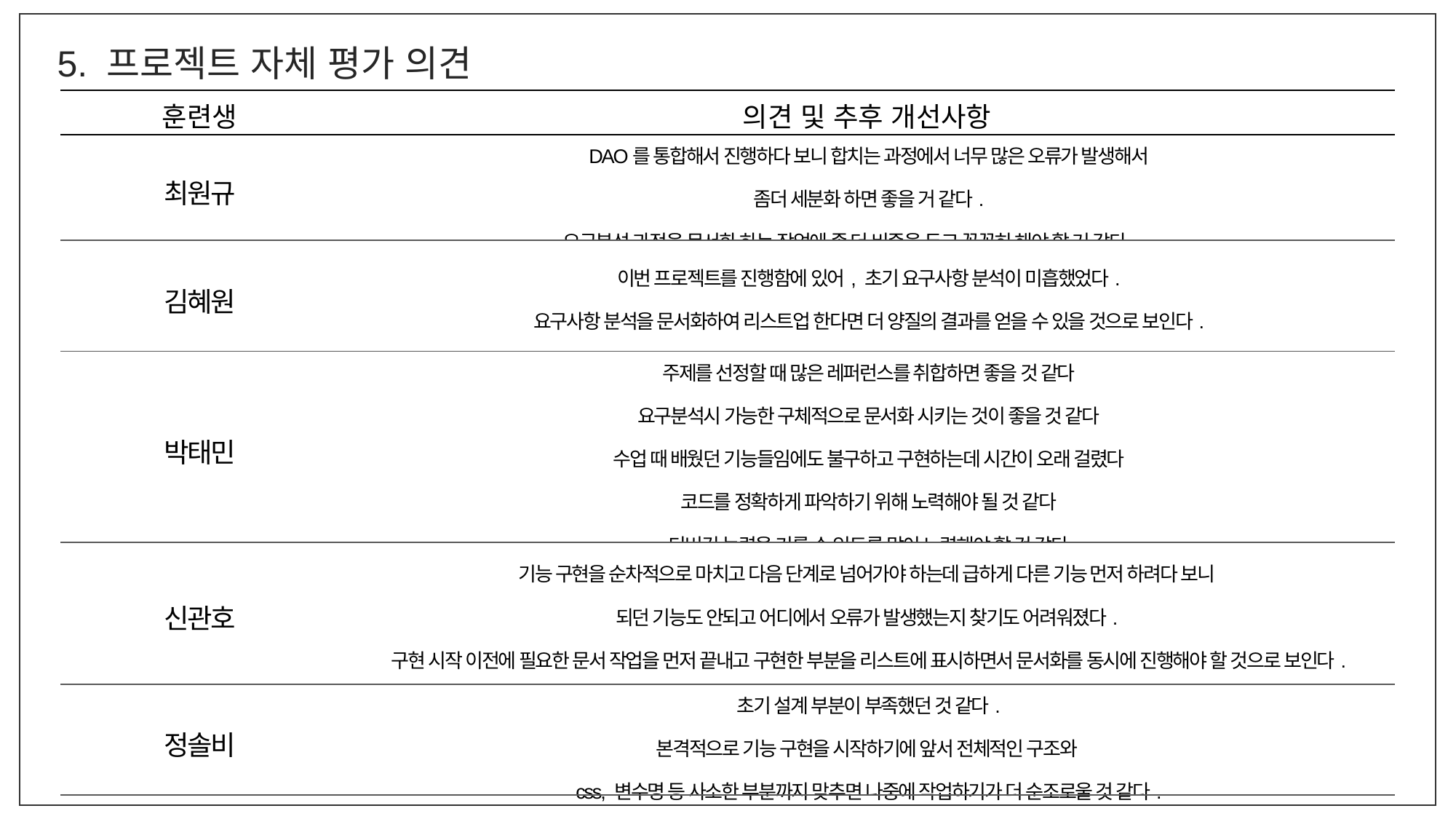

5. 프로젝트 자체 평가 의견
| 훈련생 | 의견 및 추후 개선사항 |
| --- | --- |
| 최원규 | DAO를 통합해서 진행하다 보니 합치는 과정에서 너무 많은 오류가 발생해서 좀더 세분화 하면 좋을 거 같다. 요구분석 과정을 문서화 하는 작업에 좀 더 비중을 두고 꼼꼼히 해야 할 거 같다 |
| 김혜원 | 이번 프로젝트를 진행함에 있어, 초기 요구사항 분석이 미흡했었다. 요구사항 분석을 문서화하여 리스트업 한다면 더 양질의 결과를 얻을 수 있을 것으로 보인다. |
| 박태민 | 주제를 선정할 때 많은 레퍼런스를 취합하면 좋을 것 같다 요구분석시 가능한 구체적으로 문서화 시키는 것이 좋을 것 같다 수업 때 배웠던 기능들임에도 불구하고 구현하는데 시간이 오래 걸렸다 코드를 정확하게 파악하기 위해 노력해야 될 것 같다 디버깅 능력을 기를 수 있도록 많이 노력해야 할 것 같다 |
| 신관호 | 기능 구현을 순차적으로 마치고 다음 단계로 넘어가야 하는데 급하게 다른 기능 먼저 하려다 보니 되던 기능도 안되고 어디에서 오류가 발생했는지 찾기도 어려워졌다. 구현 시작 이전에 필요한 문서 작업을 먼저 끝내고 구현한 부분을 리스트에 표시하면서 문서화를 동시에 진행해야 할 것으로 보인다. |
| 정솔비 | 초기 설계 부분이 부족했던 것 같다. 본격적으로 기능 구현을 시작하기에 앞서 전체적인 구조와 css, 변수명 등 사소한 부분까지 맞추면 나중에 작업하기가 더 순조로울 것 같다. |